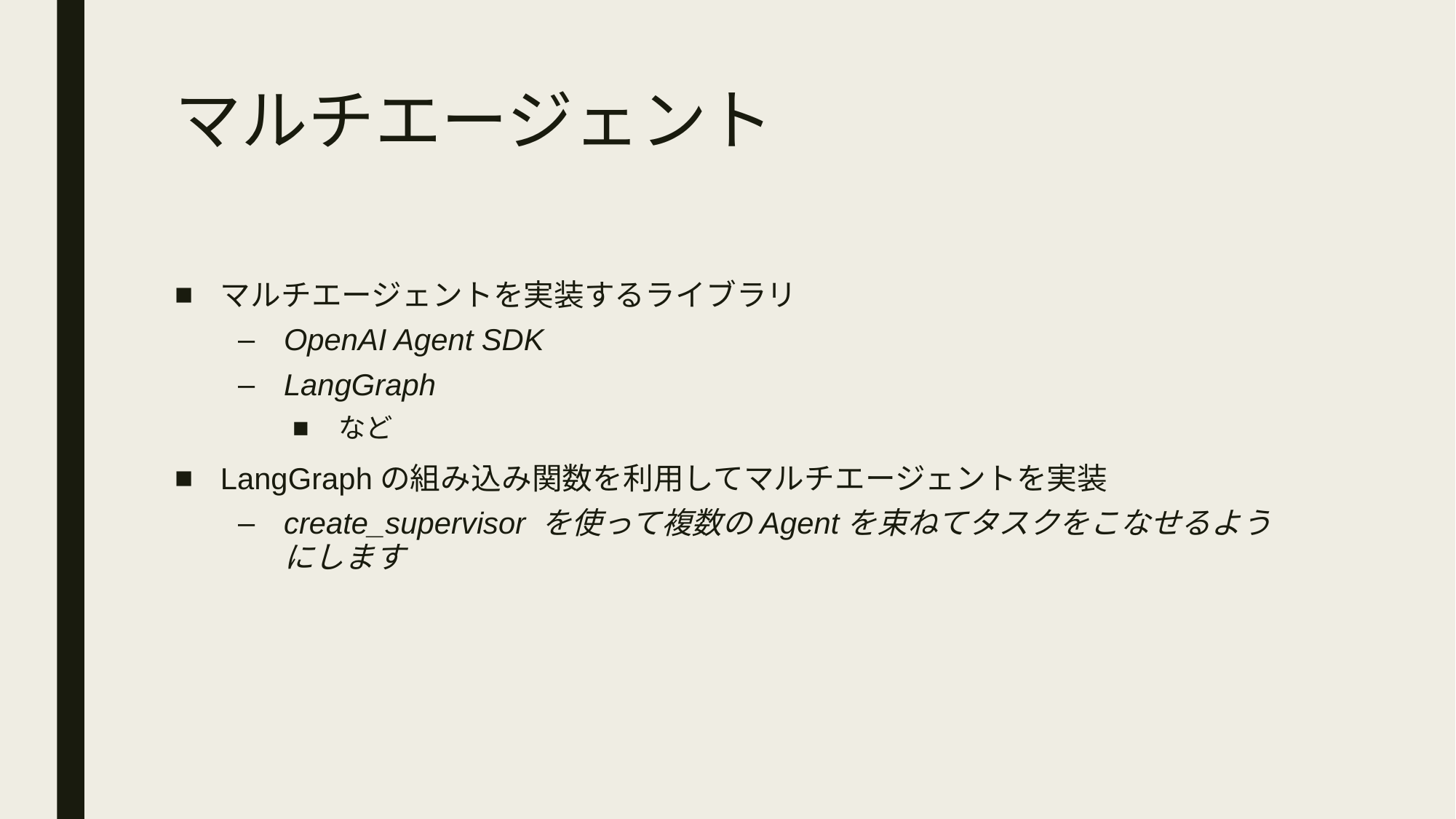

# マルチエージェント
マルチエージェントを実装するライブラリ
OpenAI Agent SDK
LangGraph
など
LangGraphの組み込み関数を利用してマルチエージェントを実装
create_supervisor を使って複数のAgentを束ねてタスクをこなせるようにします